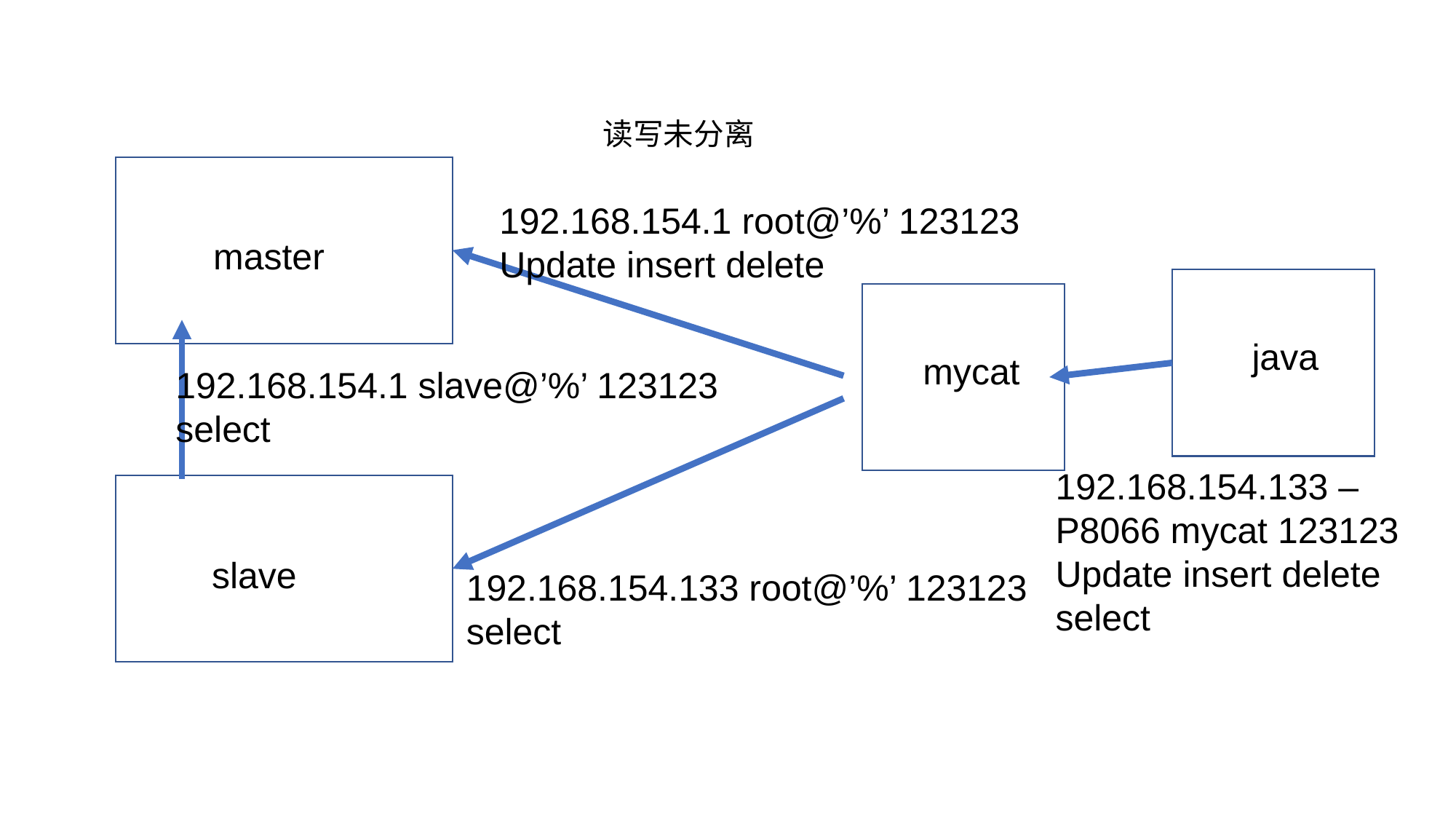

读写未分离

192.168.154.1 root@’%’ 123123
Update insert delete
master

java
mycat
192.168.154.1 slave@’%’ 123123
select
192.168.154.133 –P8066 mycat 123123
Update insert delete
select

slave
192.168.154.133 root@’%’ 123123
select